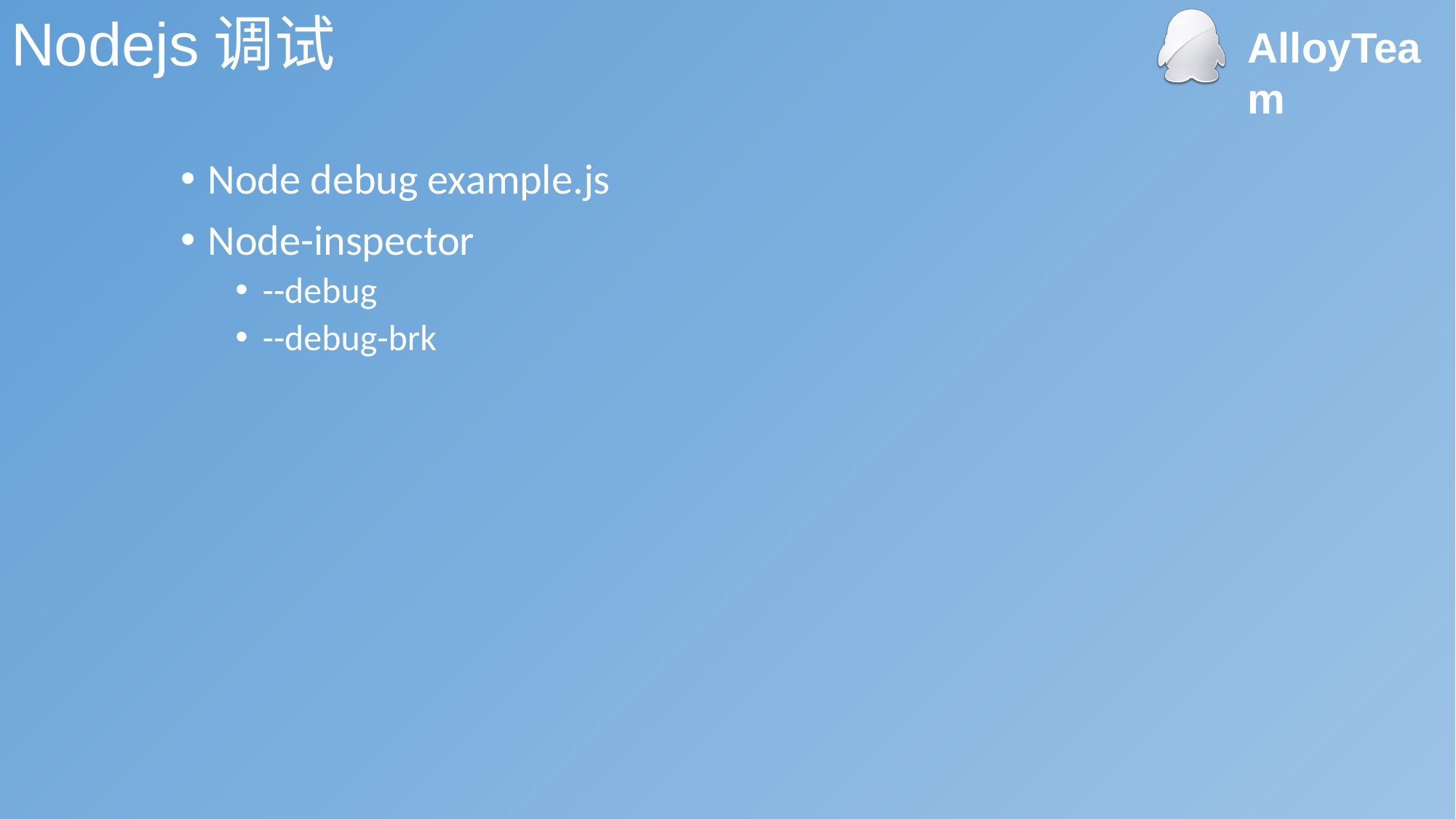

# Nodejs调试
Node debug example.js
Node-inspector
--debug
--debug-brk